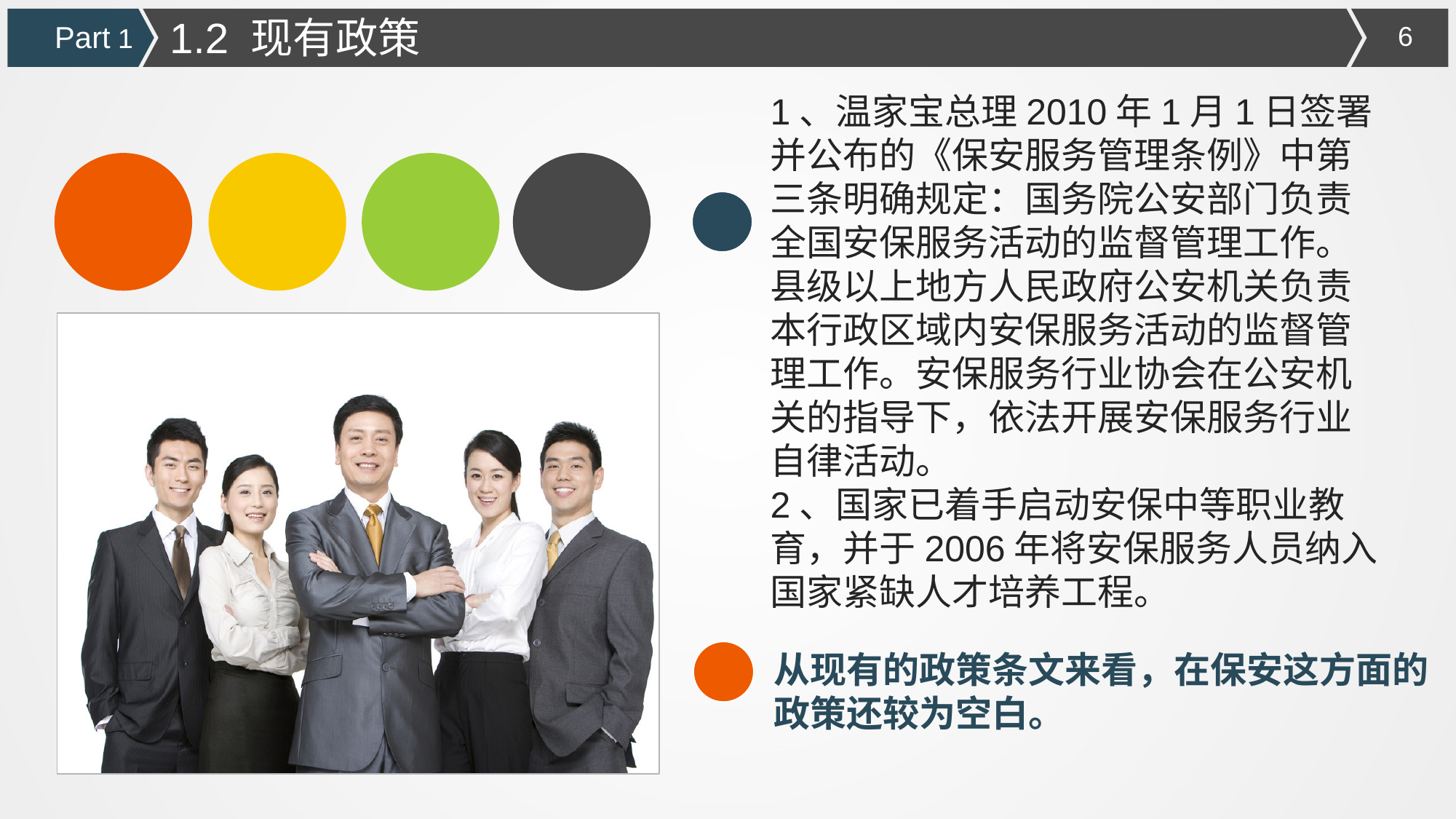

1.2 现有政策
Part 1
1、温家宝总理2010年1月1日签署并公布的《保安服务管理条例》中第三条明确规定：国务院公安部门负责全国安保服务活动的监督管理工作。县级以上地方人民政府公安机关负责本行政区域内安保服务活动的监督管理工作。安保服务行业协会在公安机关的指导下，依法开展安保服务行业自律活动。
2、国家已着手启动安保中等职业教育，并于2006年将安保服务人员纳入国家紧缺人才培养工程。

从现有的政策条文来看，在保安这方面的
政策还较为空白。